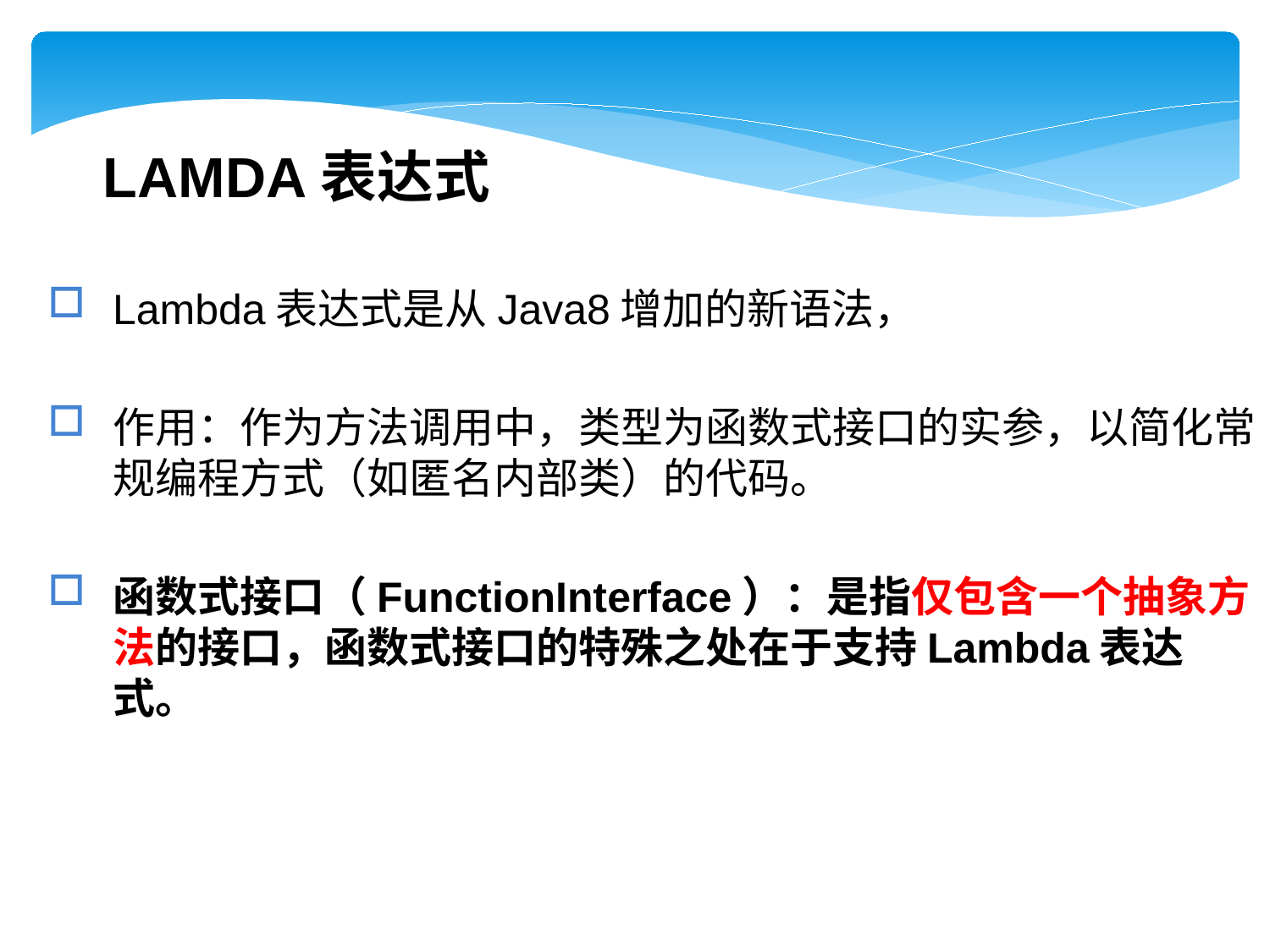

LAMDA表达式
Lambda表达式是从Java8增加的新语法，

作用：作为方法调用中，类型为函数式接口的实参，以简化常规编程方式（如匿名内部类）的代码。

函数式接口（FunctionInterface）：是指仅包含一个抽象方法的接口，函数式接口的特殊之处在于支持Lambda表达式。